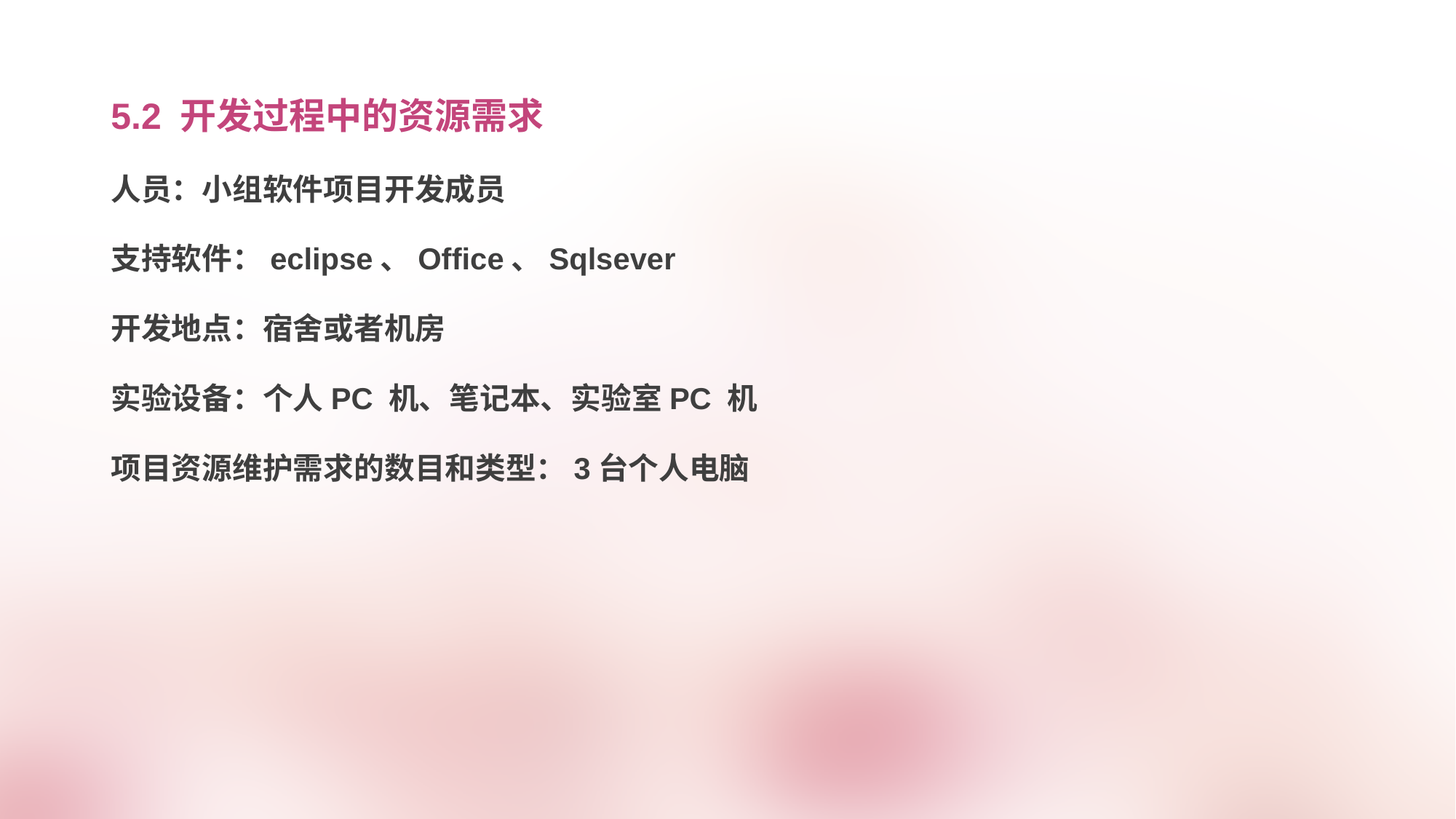

5.2 开发过程中的资源需求
人员：小组软件项目开发成员
支持软件：eclipse、Office、Sqlsever
开发地点：宿舍或者机房
实验设备：个人PC 机、笔记本、实验室PC 机
项目资源维护需求的数目和类型：3台个人电脑